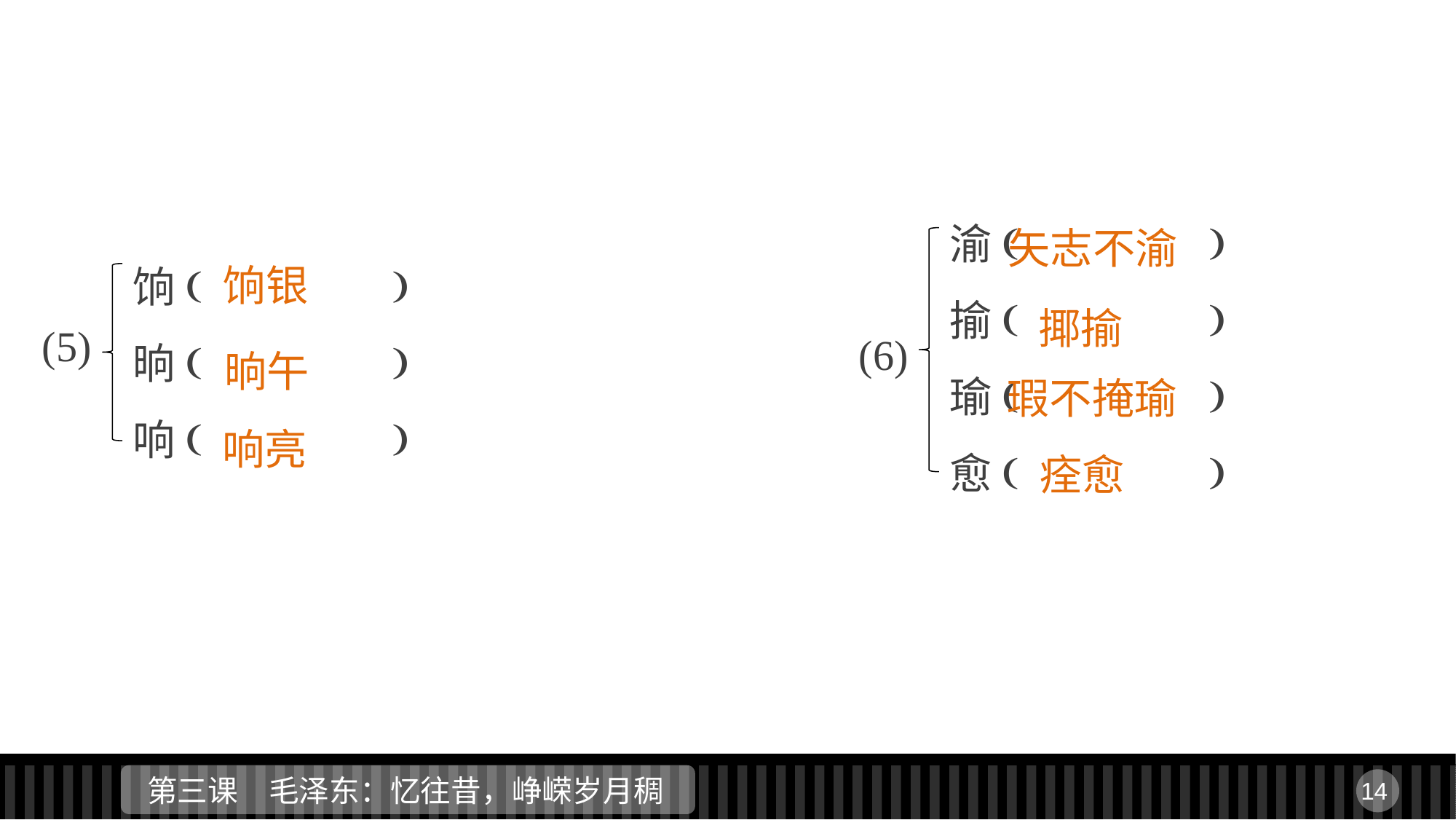

渝(　　　　)
揄(　　　　)
瑜(　　　　)
愈(　　　　)
矢志不渝

饷银
饷(　　　　)
晌(　　　　)
响(　　　　)

揶揄
(5)
(6)
晌午
瑕不掩瑜
响亮
痊愈